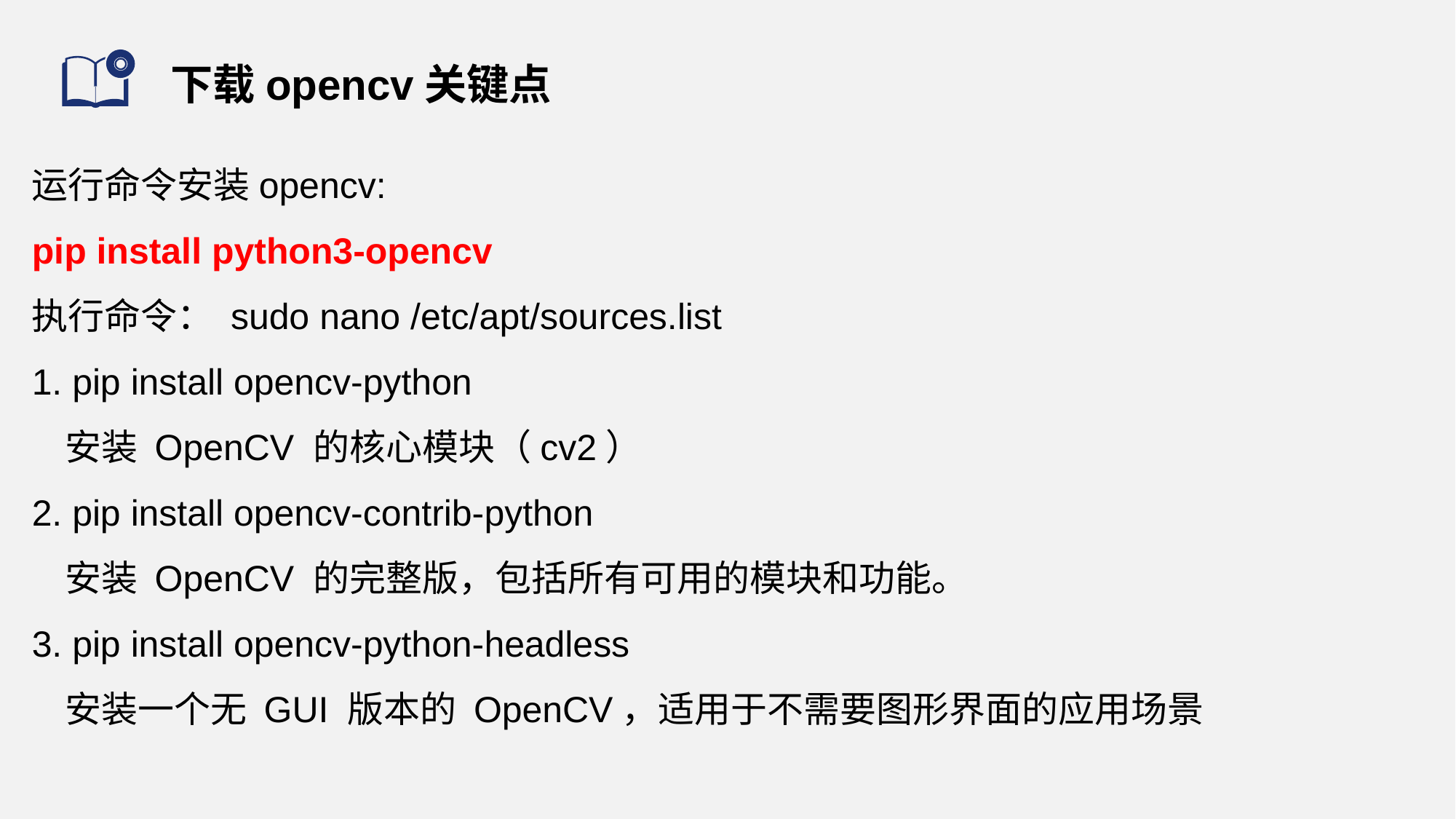

# 下载opencv关键点
运行命令安装opencv:
pip install python3-opencv
执行命令： sudo nano /etc/apt/sources.list
1. pip install opencv-python
   安装 OpenCV 的核心模块（cv2）
2. pip install opencv-contrib-python
   安装 OpenCV 的完整版，包括所有可用的模块和功能。
3. pip install opencv-python-headless
   安装一个无 GUI 版本的 OpenCV，适用于不需要图形界面的应用场景